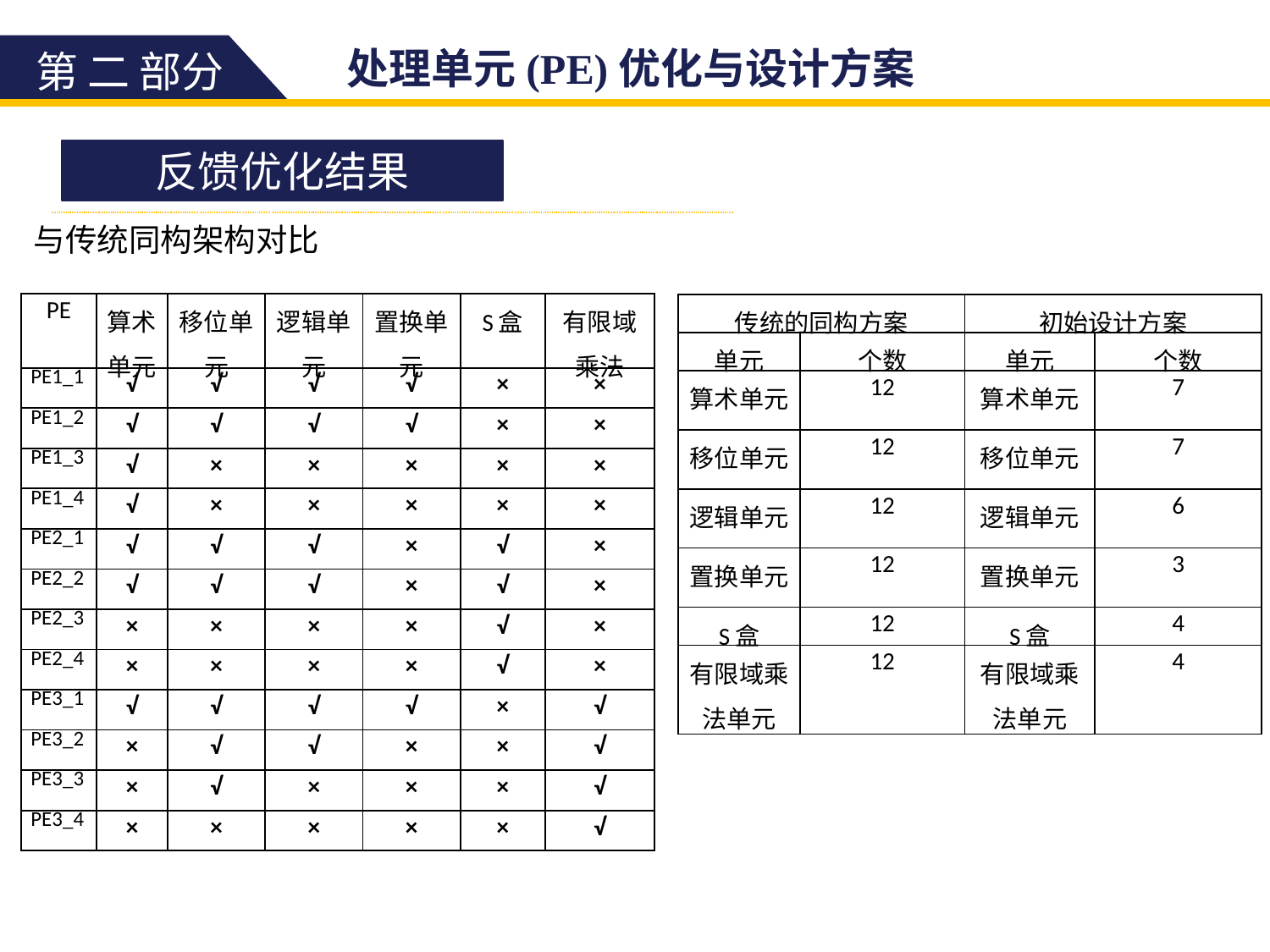

处理单元(PE)优化与设计方案

第 二 部分

反馈优化结果

与传统同构架构对比
| PE | 算术单元 | 移位单元 | 逻辑单元 | 置换单元 | S盒 | 有限域乘法 |
| --- | --- | --- | --- | --- | --- | --- |
| PE1\_1 | √ | √ | √ | √ | × | × |
| PE1\_2 | √ | √ | √ | √ | × | × |
| PE1\_3 | √ | × | × | × | × | × |
| PE1\_4 | √ | × | × | × | × | × |
| PE2\_1 | √ | √ | √ | × | √ | × |
| PE2\_2 | √ | √ | √ | × | √ | × |
| PE2\_3 | × | × | × | × | √ | × |
| PE2\_4 | × | × | × | × | √ | × |
| PE3\_1 | √ | √ | √ | √ | × | √ |
| PE3\_2 | × | √ | √ | × | × | √ |
| PE3\_3 | × | √ | × | × | × | √ |
| PE3\_4 | × | × | × | × | × | √ |
| 传统的同构方案 |  | 初始设计方案 |  |
| --- | --- | --- | --- |
| 单元 | 个数 | 单元 | 个数 |
| 算术单元 | 12 | 算术单元 | 7 |
| 移位单元 | 12 | 移位单元 | 7 |
| 逻辑单元 | 12 | 逻辑单元 | 6 |
| 置换单元 | 12 | 置换单元 | 3 |
| S盒 | 12 | S盒 | 4 |
| 有限域乘法单元 | 12 | 有限域乘法单元 | 4 |